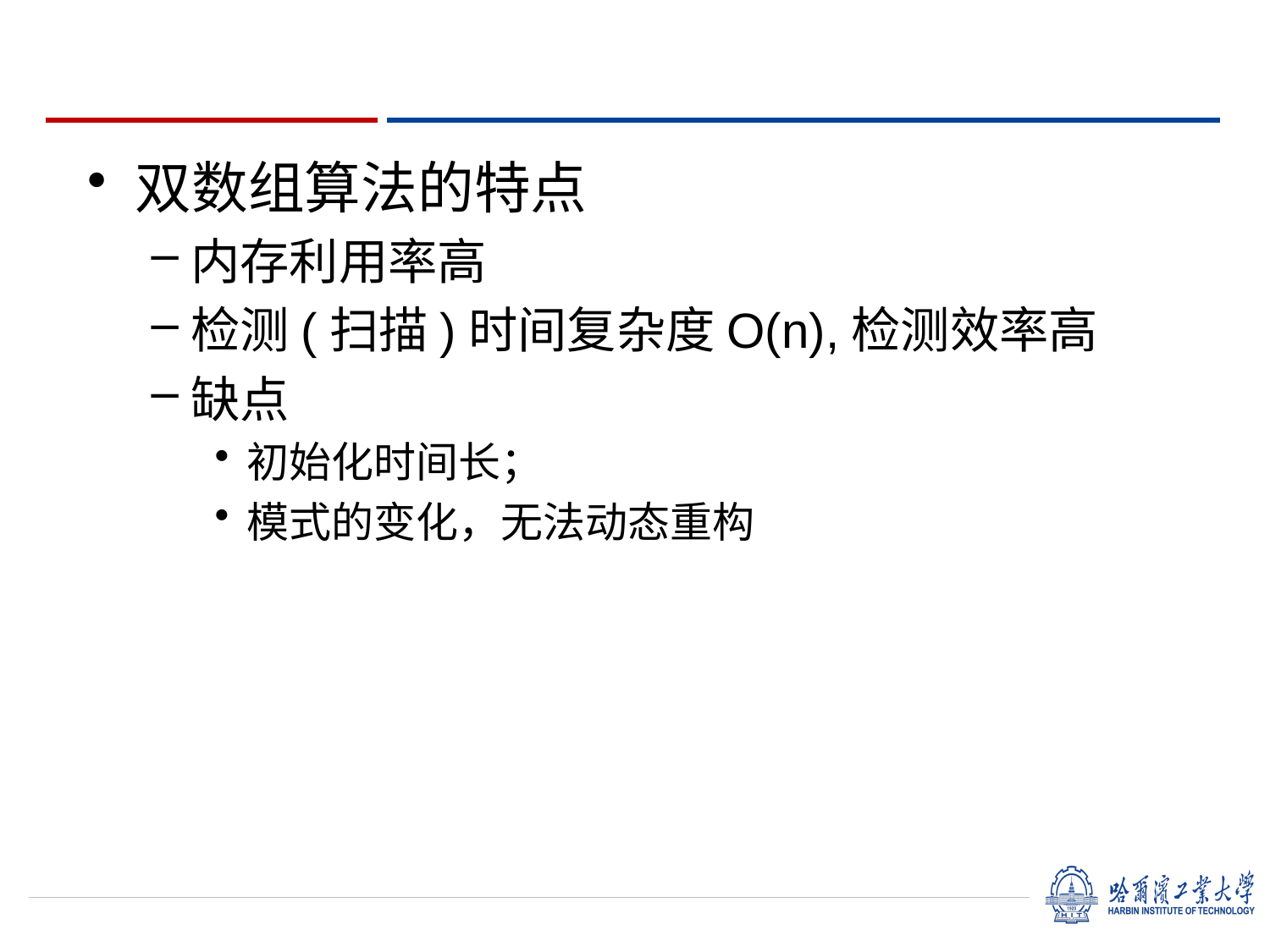

双数组算法的特点
内存利用率高
检测(扫描)时间复杂度O(n),检测效率高
缺点
初始化时间长；
模式的变化，无法动态重构